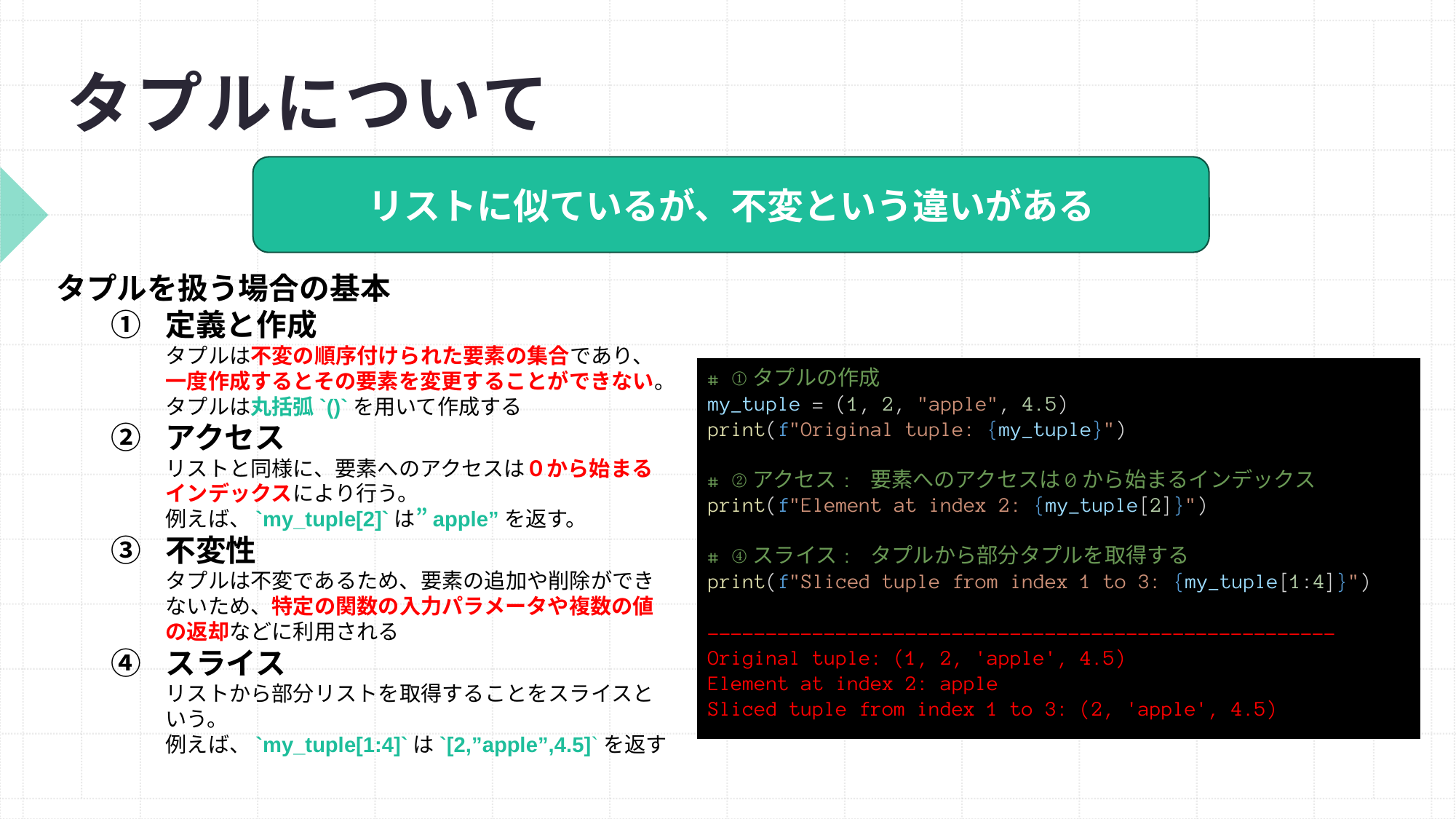

# タプルについて
リストに似ているが、不変という違いがある
タプルを扱う場合の基本
定義と作成
タプルは不変の順序付けられた要素の集合であり、一度作成するとその要素を変更することができない。タプルは丸括弧`()`を用いて作成する
アクセス
リストと同様に、要素へのアクセスは０から始まるインデックスにより行う。
例えば、`my_tuple[2]`は”apple”を返す。
不変性
タプルは不変であるため、要素の追加や削除ができないため、特定の関数の入力パラメータや複数の値の返却などに利用される
スライス
リストから部分リストを取得することをスライスという。
例えば、`my_tuple[1:4]`は`[2,”apple”,4.5]`を返す

# ①タプルの作成
my_tuple = (1, 2, "apple", 4.5)
print(f"Original tuple: {my_tuple}")
# ②アクセス: 要素へのアクセスは0から始まるインデックス
print(f"Element at index 2: {my_tuple[2]}")
# ④スライス: タプルから部分タプルを取得する
print(f"Sliced tuple from index 1 to 3: {my_tuple[1:4]}")

------------------------------------------------------
Original tuple: (1, 2, 'apple', 4.5)
Element at index 2: apple
Sliced tuple from index 1 to 3: (2, 'apple', 4.5)